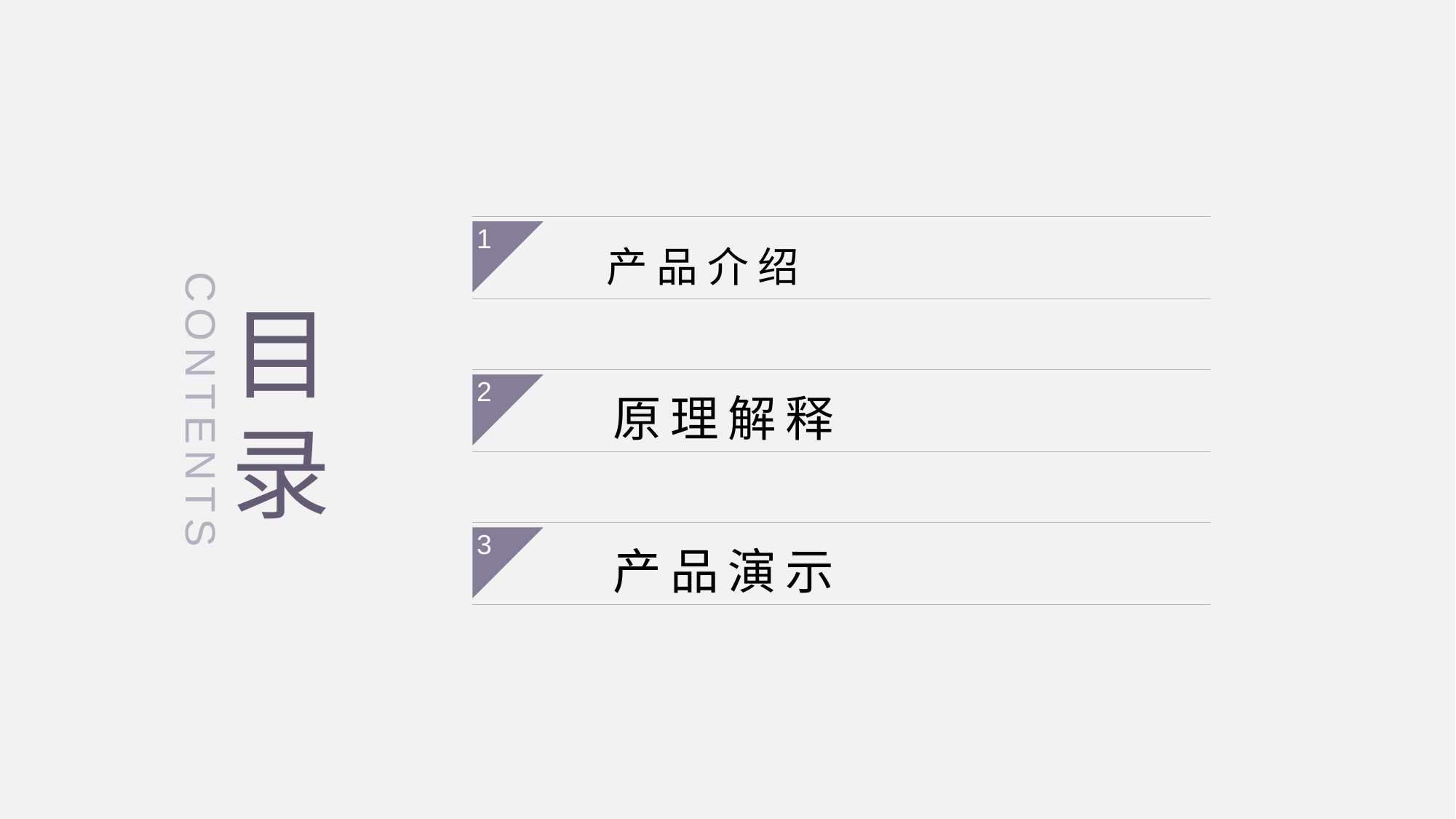

产品介绍
1
   原理解释
2
   产品演示
3
目
录
CONTENTS